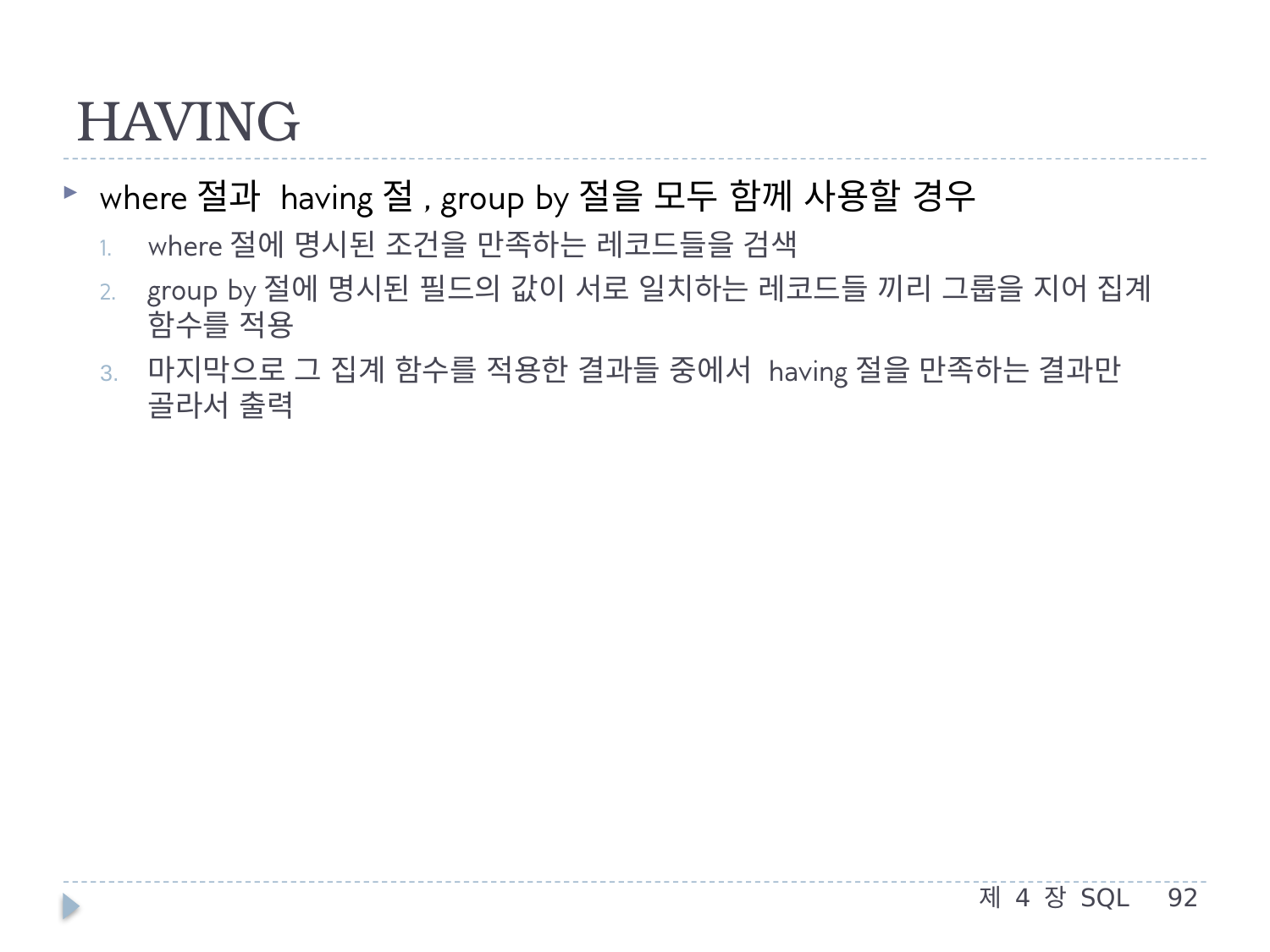

# HAVING
where절과 having절, group by절을 모두 함께 사용할 경우
where절에 명시된 조건을 만족하는 레코드들을 검색
group by절에 명시된 필드의 값이 서로 일치하는 레코드들 끼리 그룹을 지어 집계 함수를 적용
마지막으로 그 집계 함수를 적용한 결과들 중에서 having절을 만족하는 결과만 골라서 출력

제 4 장 SQL
92